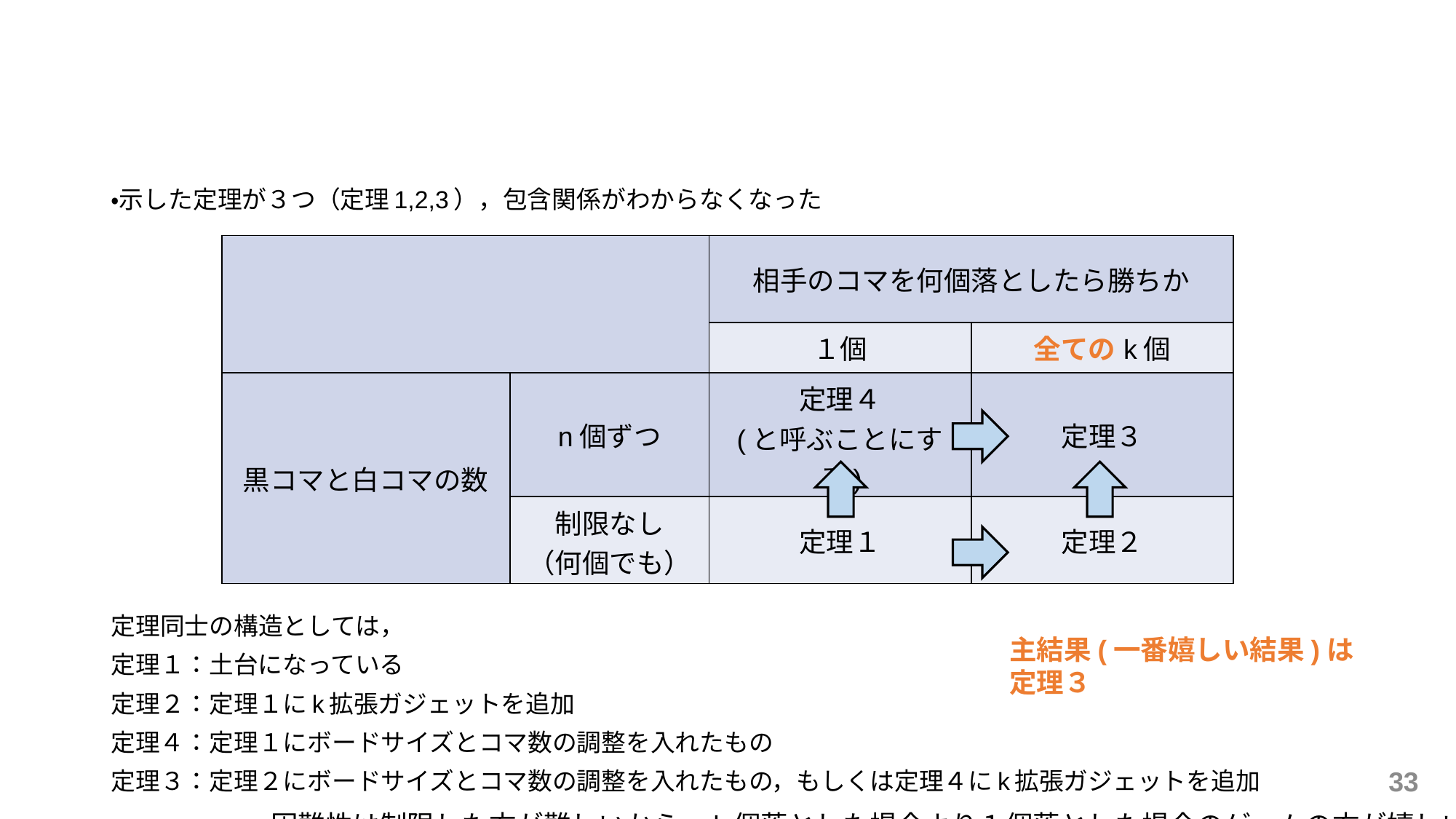

#
・示した定理が３つ（定理1,2,3），包含関係がわからなくなった

定理同士の構造としては，
定理１：土台になっている
定理２：定理１にk拡張ガジェットを追加
定理４：定理１にボードサイズとコマ数の調整を入れたもの
定理３：定理２にボードサイズとコマ数の調整を入れたもの，もしくは定理４にk拡張ガジェットを追加
|  |  | 相手のコマを何個落としたら勝ちか |  |
| --- | --- | --- | --- |
|  |  | １個 | 全てのk個 |
| 黒コマと白コマの数 | n個ずつ | 定理４ (と呼ぶことにする) | 定理３ |
|  | 制限なし （何個でも） | 定理１ | 定理２ |

主結果(一番嬉しい結果)は
定理３
33
・困難性は制限した方が難しいから，k個落とした場合より１個落とした場合のゲームの方が嬉しい？
・k個のときが１個の時を含むのかわからない，包含関係？
・主結果の立場がわからない，主結果なのか？並列？劣化？